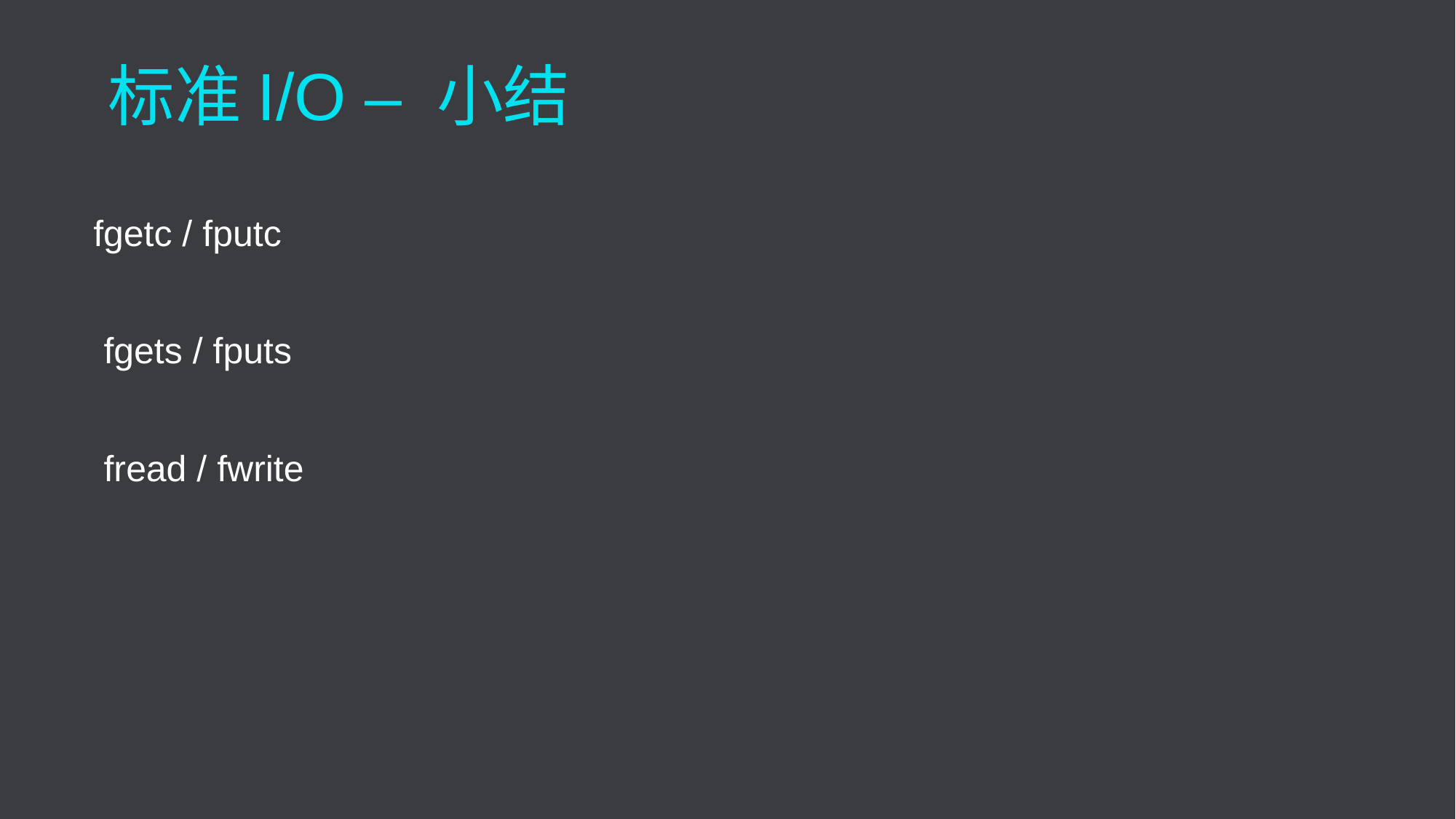

标准I/O – 小结

       fgetc / fputc

        fgets / fputs

        fread / fwrite